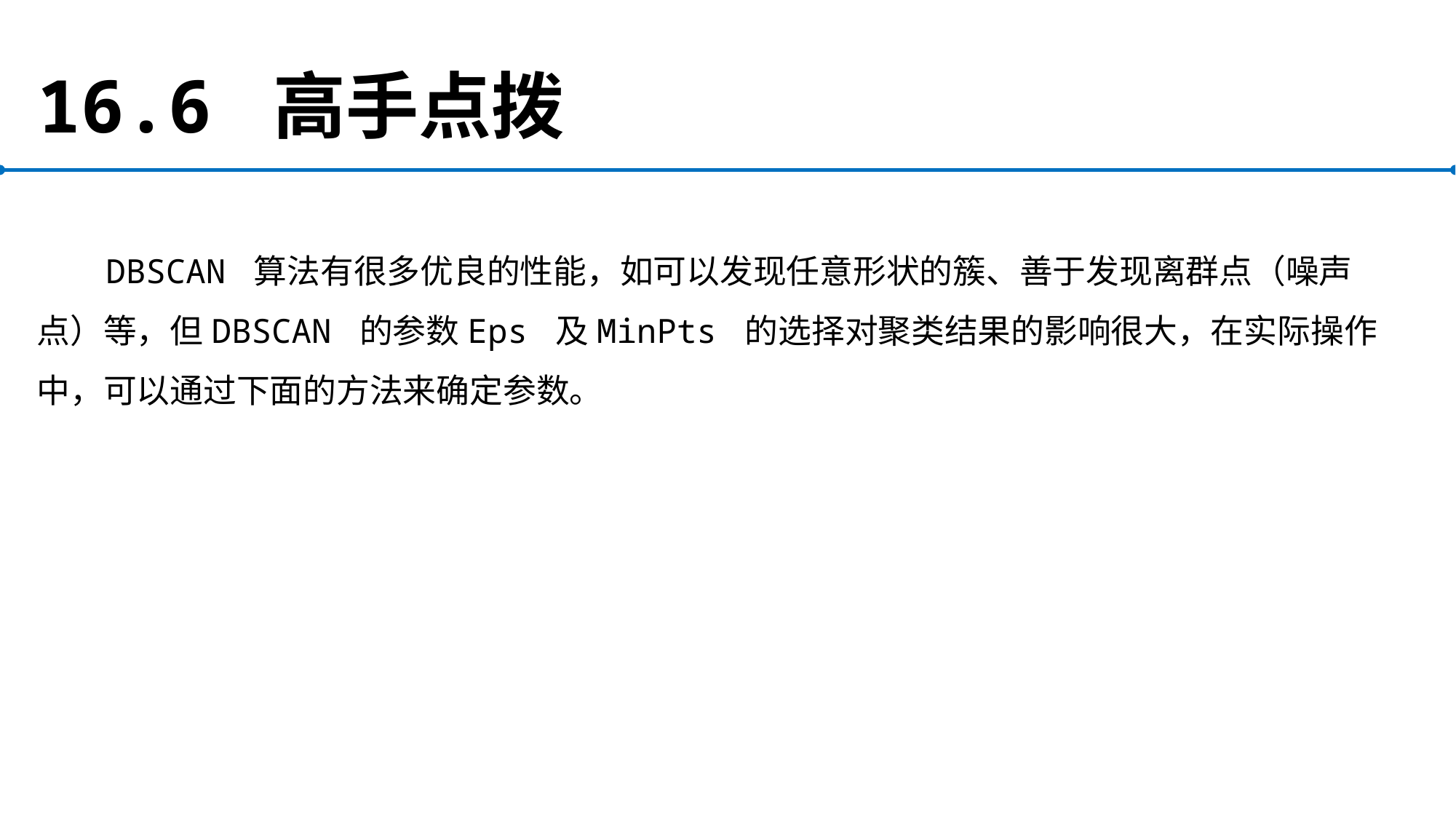

# 16.6 高手点拨
DBSCAN 算法有很多优良的性能，如可以发现任意形状的簇、善于发现离群点（噪声点）等，但DBSCAN 的参数Eps 及MinPts 的选择对聚类结果的影响很大，在实际操作中，可以通过下面的方法来确定参数。